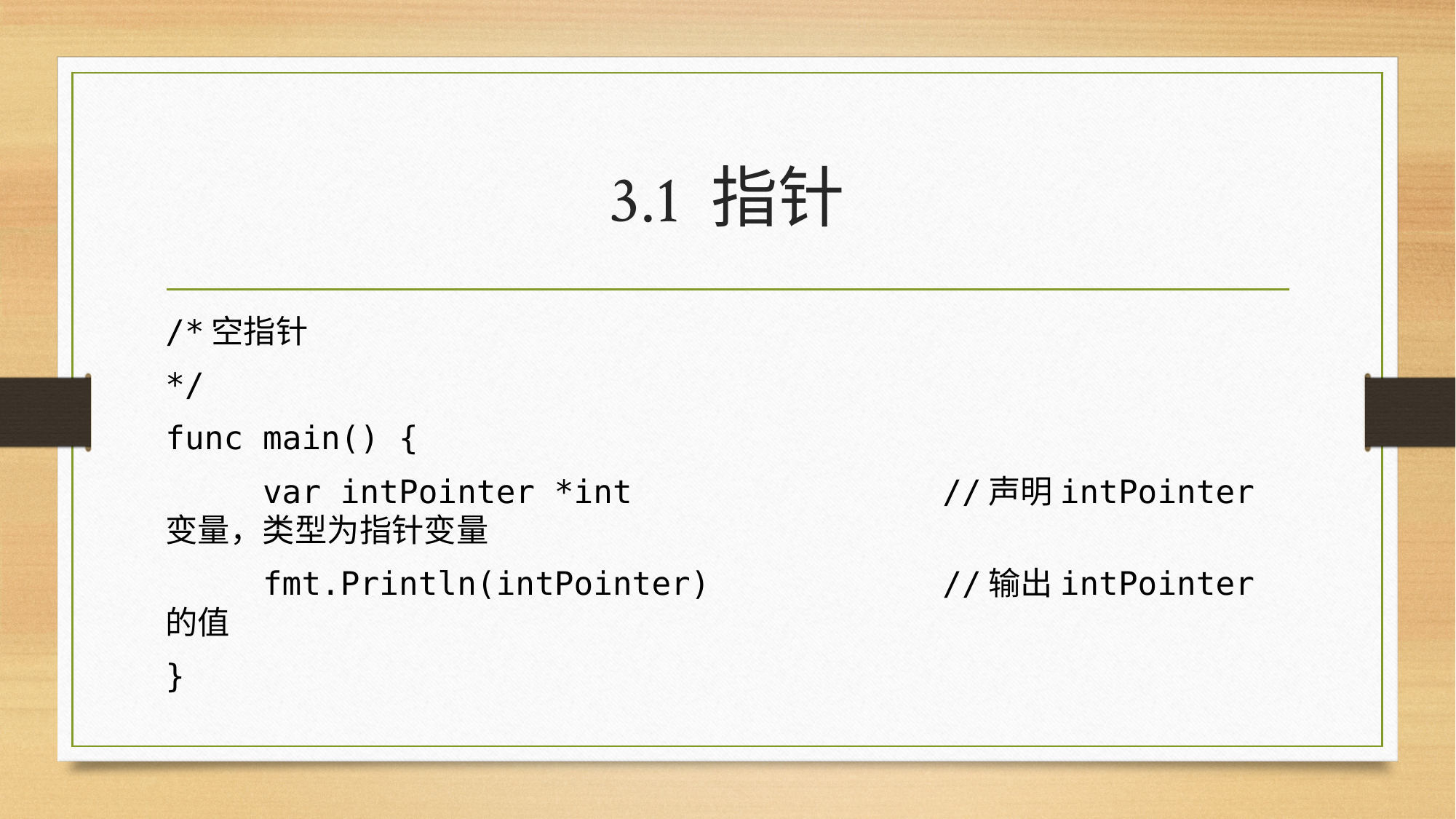

# 3.1 指针
/*空指针
*/
func main() {
	var intPointer *int             		//声明intPointer变量，类型为指针变量
	fmt.Println(intPointer)        	//输出intPointer的值
}